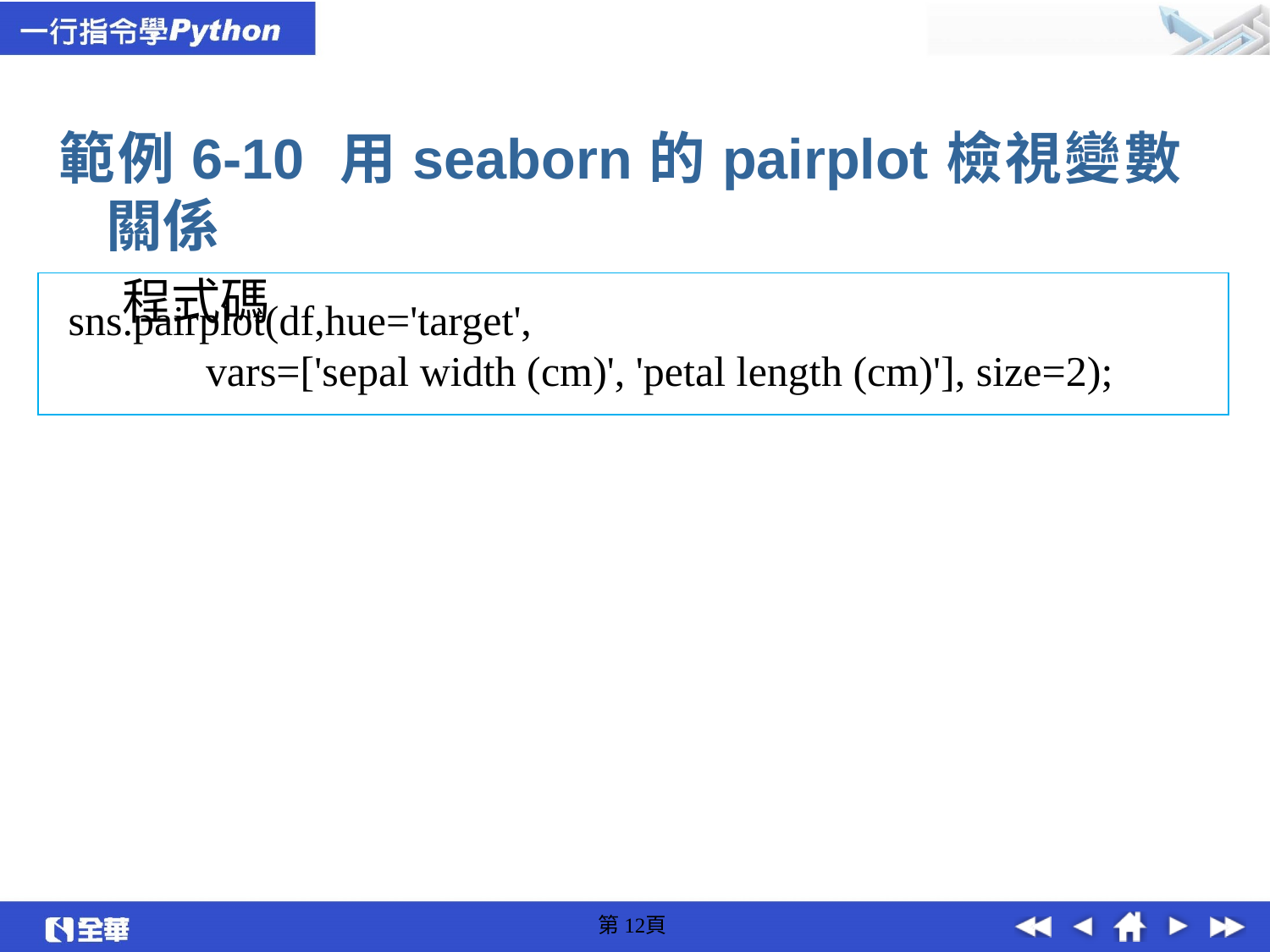

範例6-10 用seaborn的pairplot檢視變數關係
程式碼
sns.pairplot(df,hue='target',
             vars=['sepal width (cm)', 'petal length (cm)'], size=2);